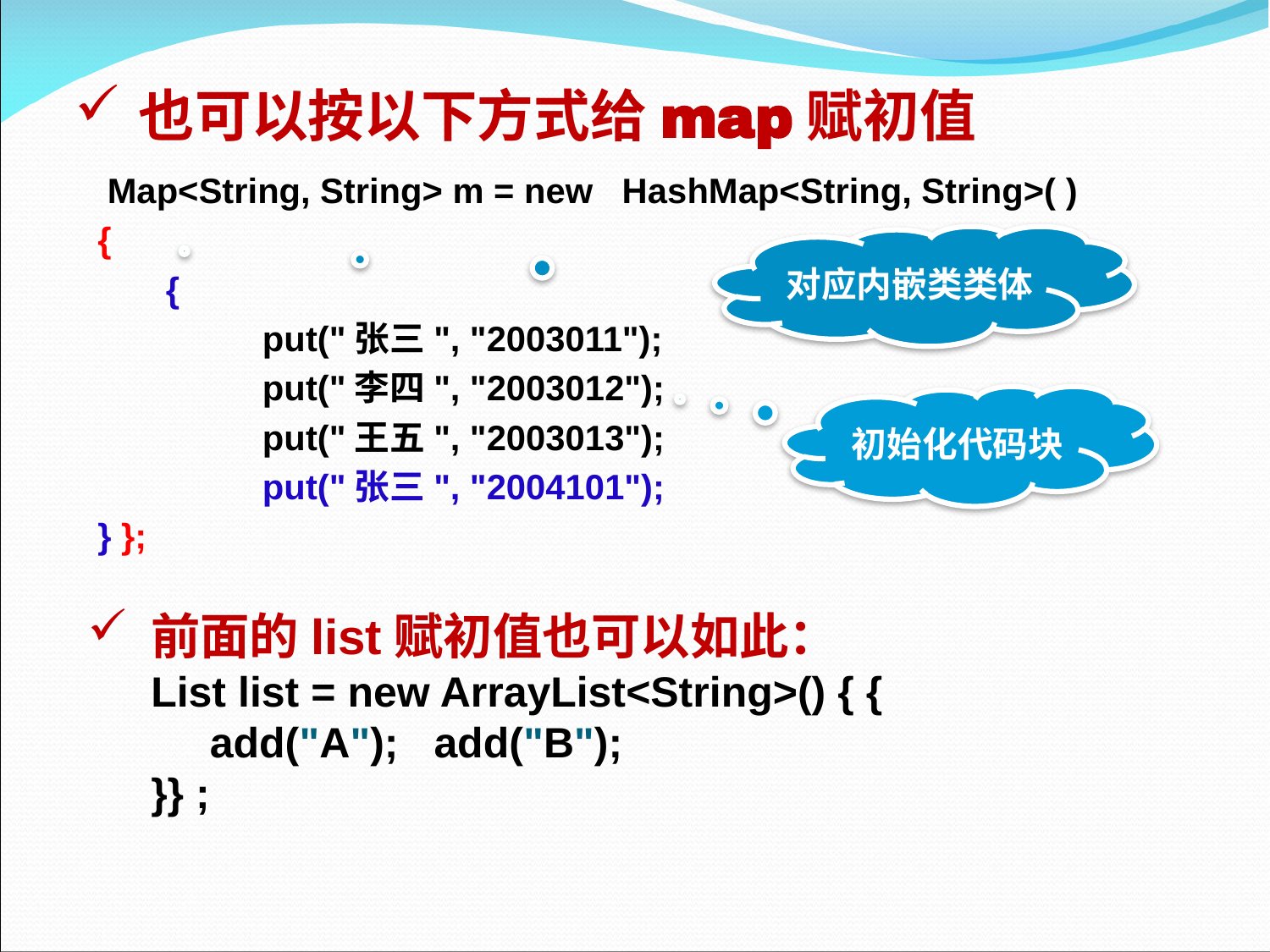

# 也可以按以下方式给map赋初值
 Map<String, String> m = new   HashMap<String, String>( )
{
       {
		put("张三", "2003011");
		put("李四", "2003012");
		put("王五", "2003013");
		put("张三", "2004101");
} };
对应内嵌类类体
初始化代码块
前面的list赋初值也可以如此：
List list = new ArrayList<String>() { {
     add("A");   add("B");
}} ;